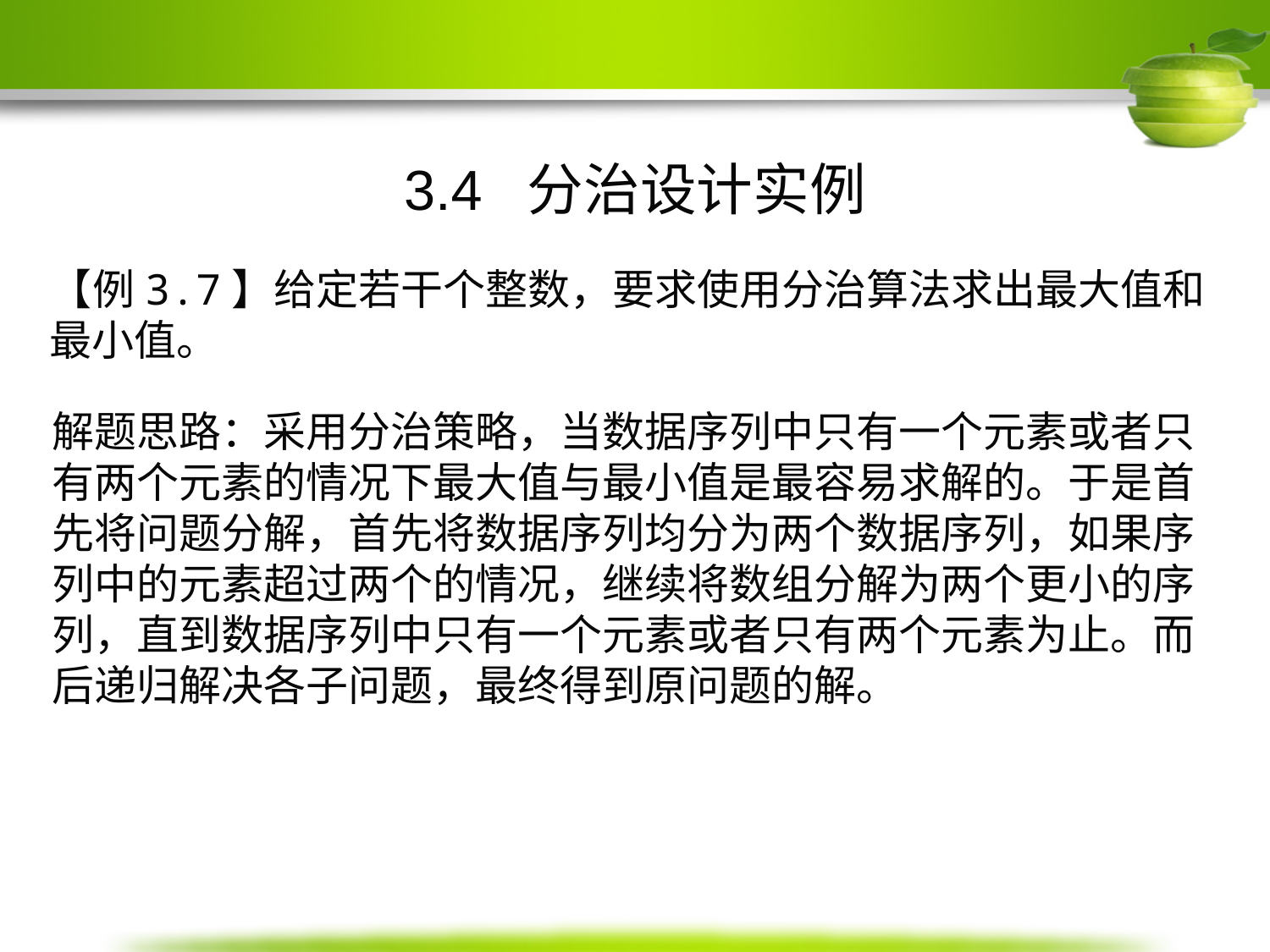

3.4  分治设计实例
【例3.7】给定若干个整数，要求使用分治算法求出最大值和最小值。
解题思路：采用分治策略，当数据序列中只有一个元素或者只有两个元素的情况下最大值与最小值是最容易求解的。于是首先将问题分解，首先将数据序列均分为两个数据序列，如果序列中的元素超过两个的情况，继续将数组分解为两个更小的序列，直到数据序列中只有一个元素或者只有两个元素为止。而后递归解决各子问题，最终得到原问题的解。